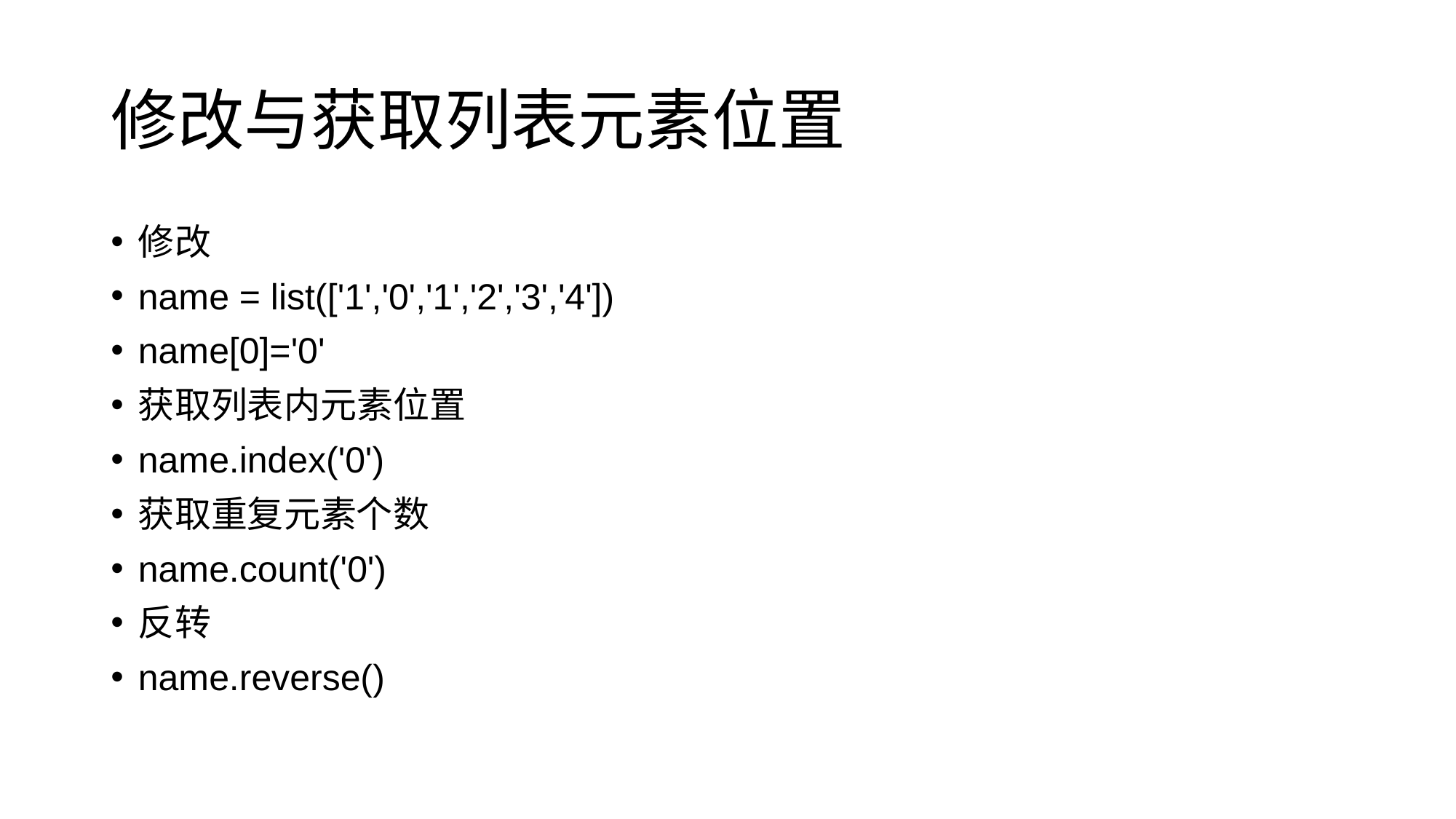

# 修改与获取列表元素位置
修改
name = list(['1','0','1','2','3','4'])
name[0]='0'
获取列表内元素位置
name.index('0')
获取重复元素个数
name.count('0')
反转
name.reverse()